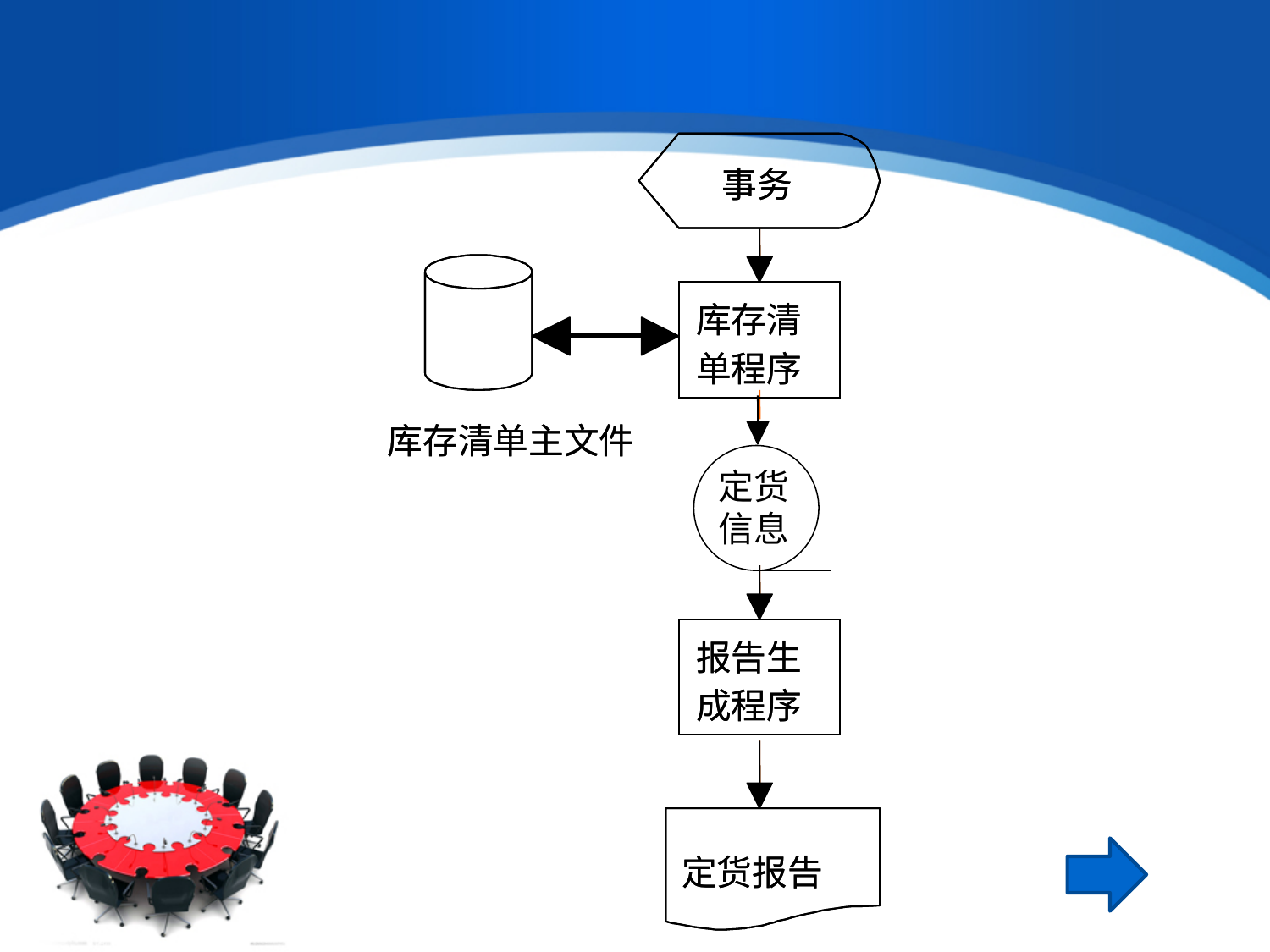

事务
事务

库存清
库存清

单程序
单程序

库存清单主文件
库存清单主文件

定货
信息

报告生
报告生
成程序
成程序

定货报告
定货报告